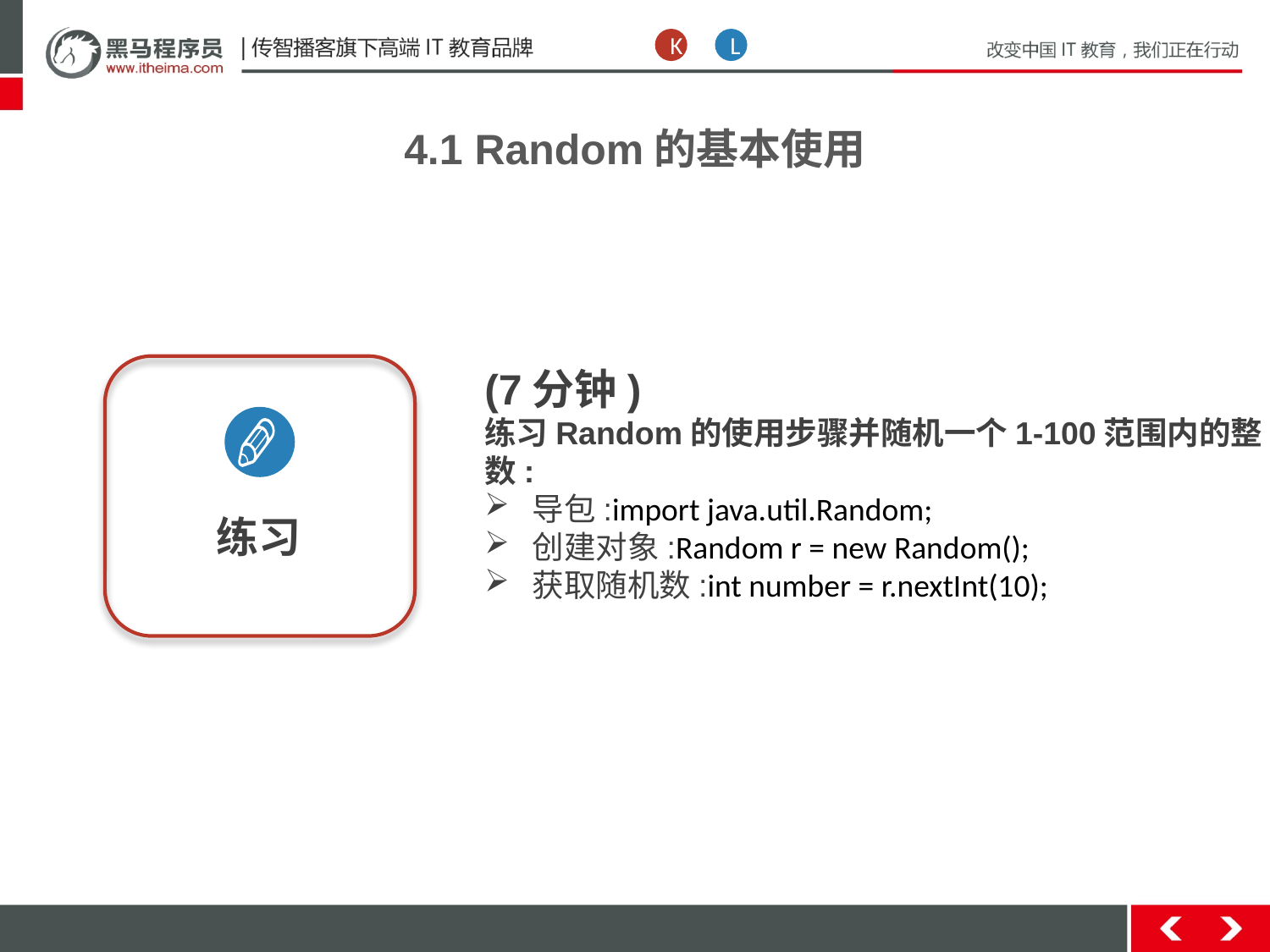

K
L
4.1 Random的基本使用

练习
(7分钟)
练习Random的使用步骤并随机一个1-100范围内的整数:
导包:import java.util.Random;
创建对象:Random r = new Random();
获取随机数:int number = r.nextInt(10);